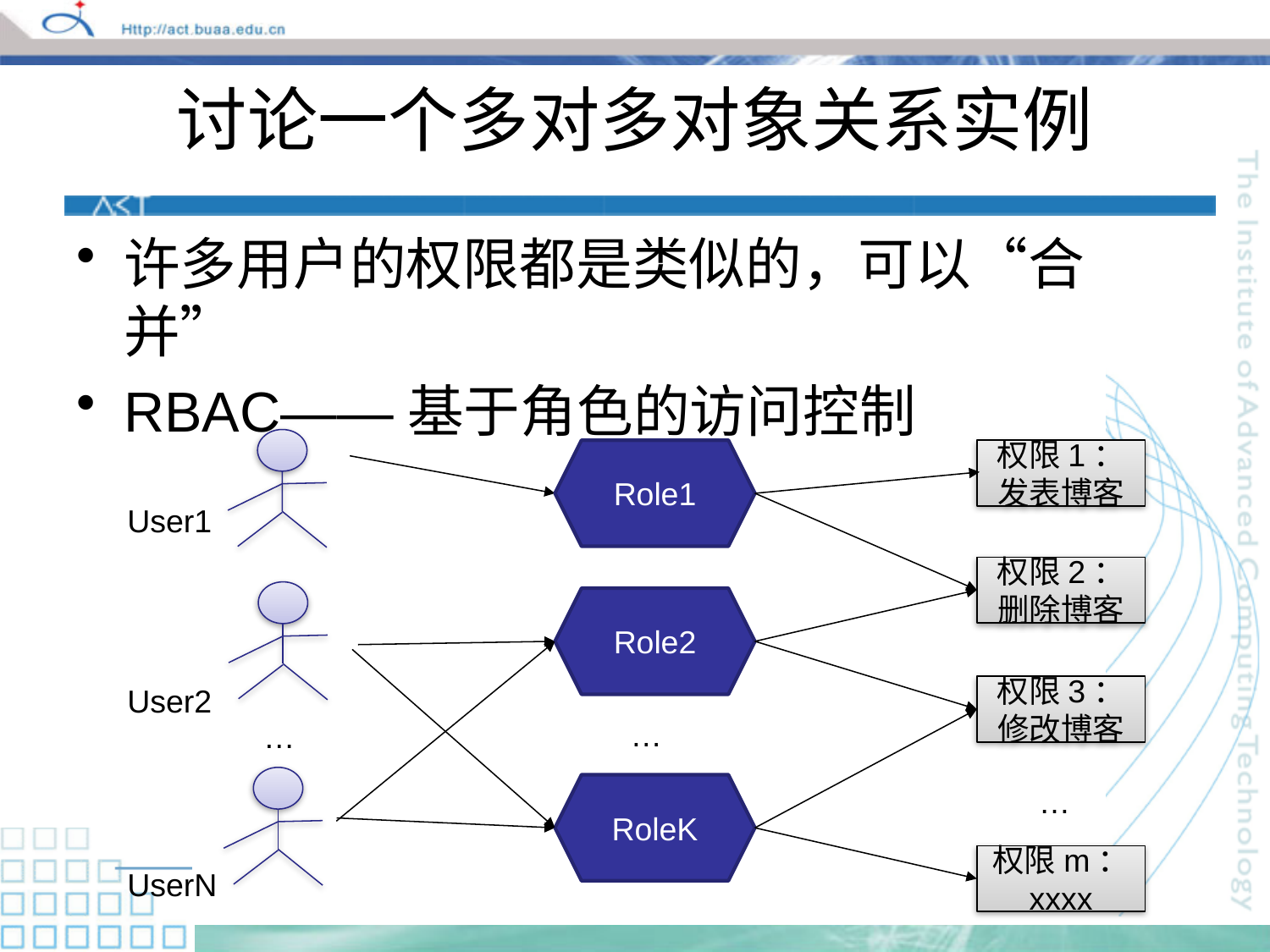

# 讨论一个多对多对象关系实例
许多用户的权限都是类似的，可以“合并”
RBAC——基于角色的访问控制

Role1
权限1：
发表博客
User1
权限2：
删除博客

Role2
User2
权限3：
修改博客
…
…

RoleK
…
权限m：
xxxx
UserN